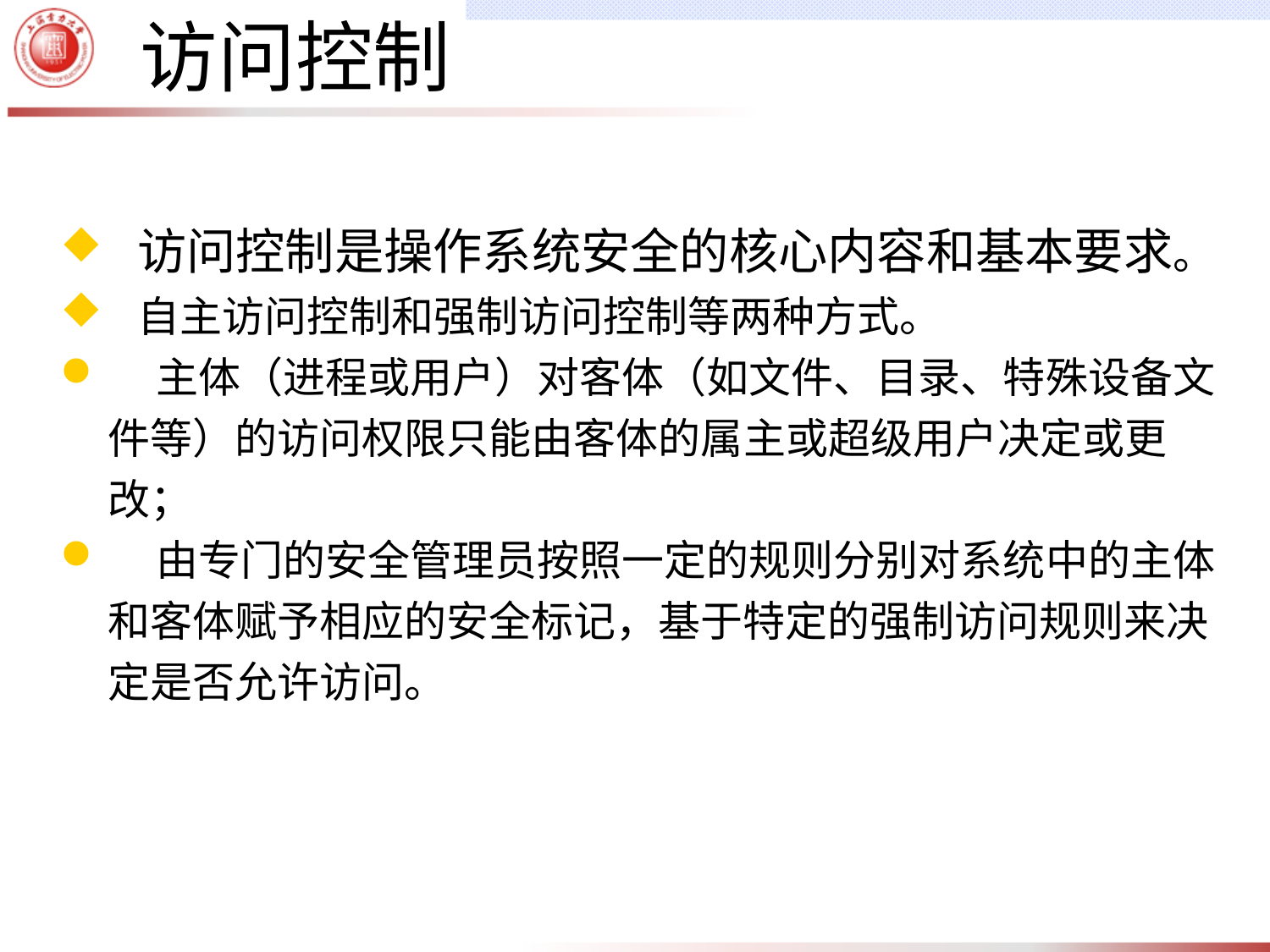

访问控制
  访问控制是操作系统安全的核心内容和基本要求。
  自主访问控制和强制访问控制等两种方式。
    主体（进程或用户）对客体（如文件、目录、特殊设备文件等）的访问权限只能由客体的属主或超级用户决定或更改；
    由专门的安全管理员按照一定的规则分别对系统中的主体和客体赋予相应的安全标记，基于特定的强制访问规则来决定是否允许访问。